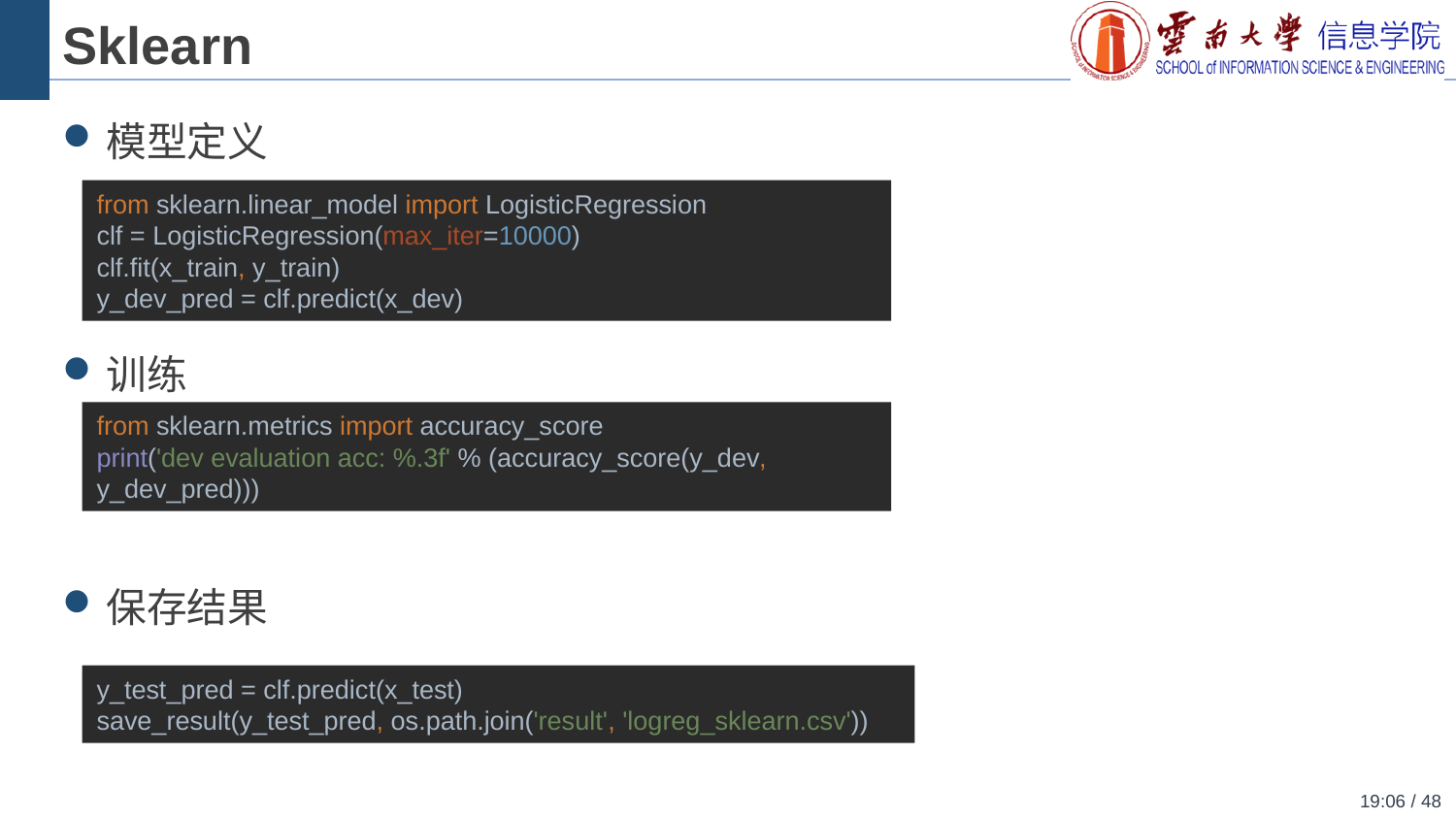

# Sklearn
模型定义

训练

保存结果

from sklearn.linear_model import LogisticRegression
clf = LogisticRegression(max_iter=10000)
clf.fit(x_train, y_train)
y_dev_pred = clf.predict(x_dev)
from sklearn.metrics import accuracy_score
print('dev evaluation acc: %.3f' % (accuracy_score(y_dev, y_dev_pred)))
y_test_pred = clf.predict(x_test)
save_result(y_test_pred, os.path.join('result', 'logreg_sklearn.csv'))